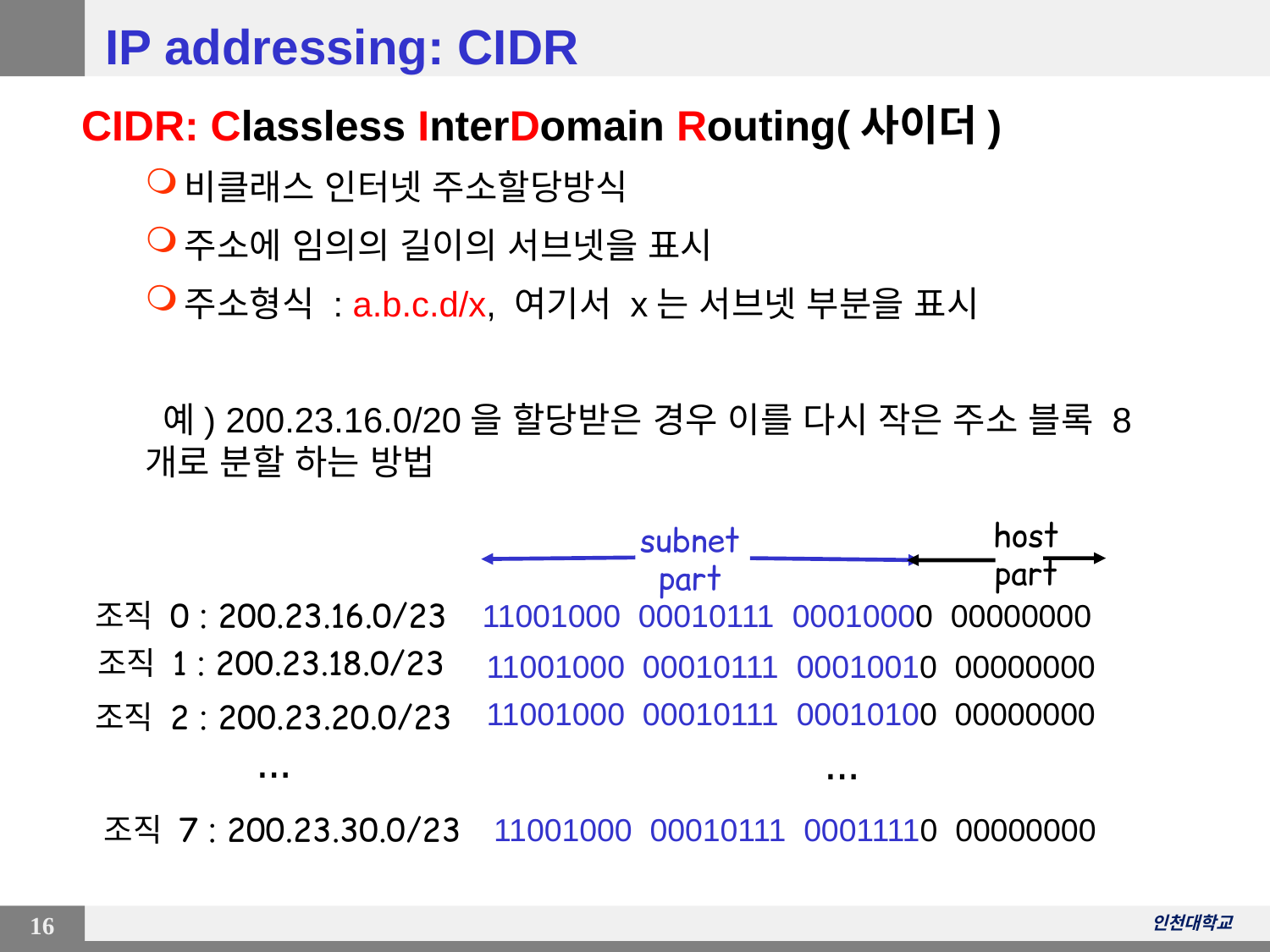

# IP addressing: CIDR
CIDR: Classless InterDomain Routing(사이더)
비클래스 인터넷 주소할당방식
주소에 임의의 길이의 서브넷을 표시
주소형식 : a.b.c.d/x, 여기서 x는 서브넷 부분을 표시

 예) 200.23.16.0/20을 할당받은 경우 이를 다시 작은 주소 블록 8개로 분할 하는 방법
host
part
subnet
part

조직 0 : 200.23.16.0/23
11001000  00010111  00010000  00000000
조직 1 : 200.23.18.0/23
11001000  00010111  00010010  00000000
11001000  00010111  00010100  00000000
조직 2 : 200.23.20.0/23
…
…
조직 7 : 200.23.30.0/23
11001000  00010111  00011110  00000000